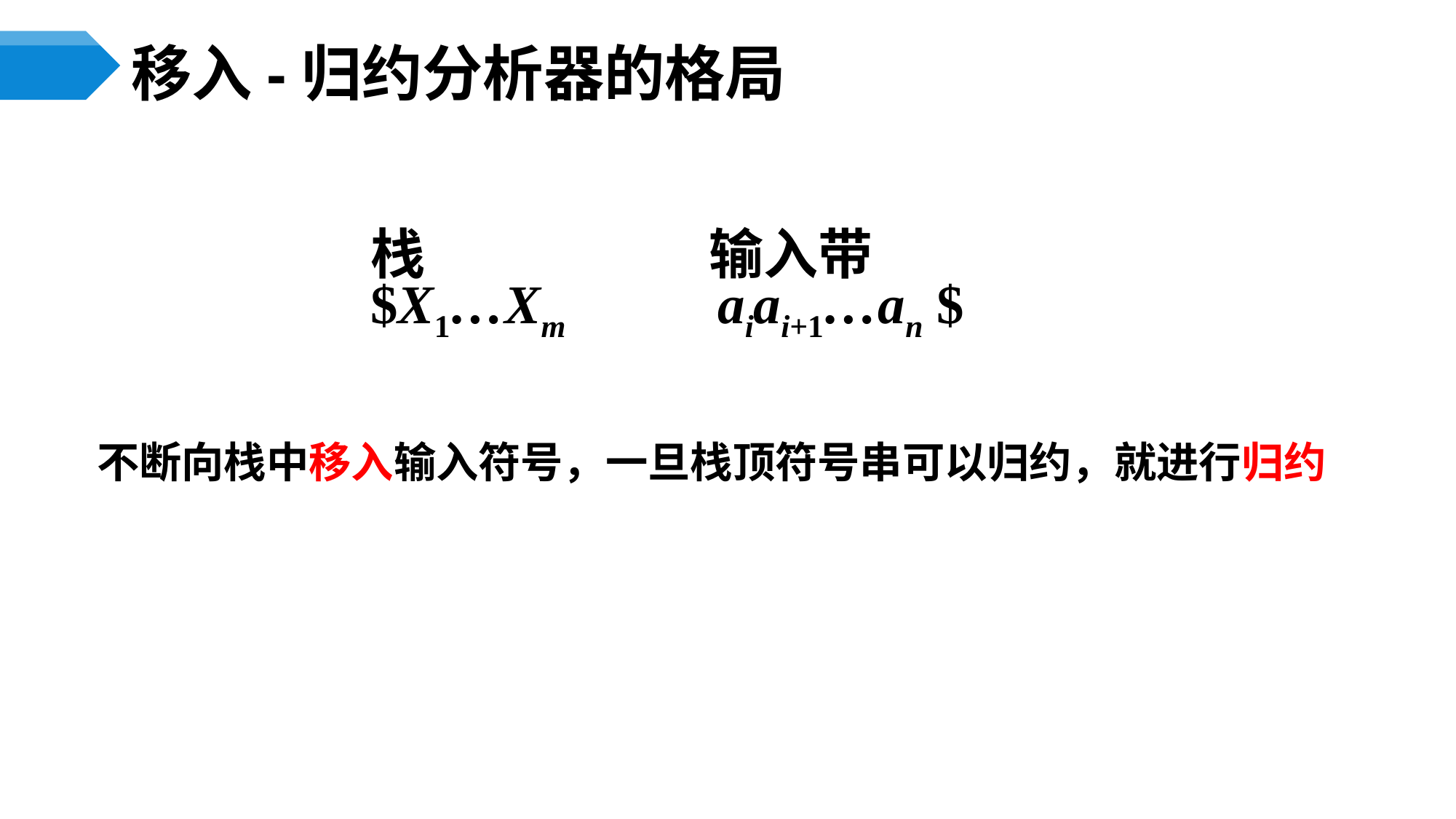

# 移入-归约分析器的格局
栈                       输入带
$X1…Xm                   aiai+1…an $
不断向栈中移入输入符号，一旦栈顶符号串可以归约，就进行归约